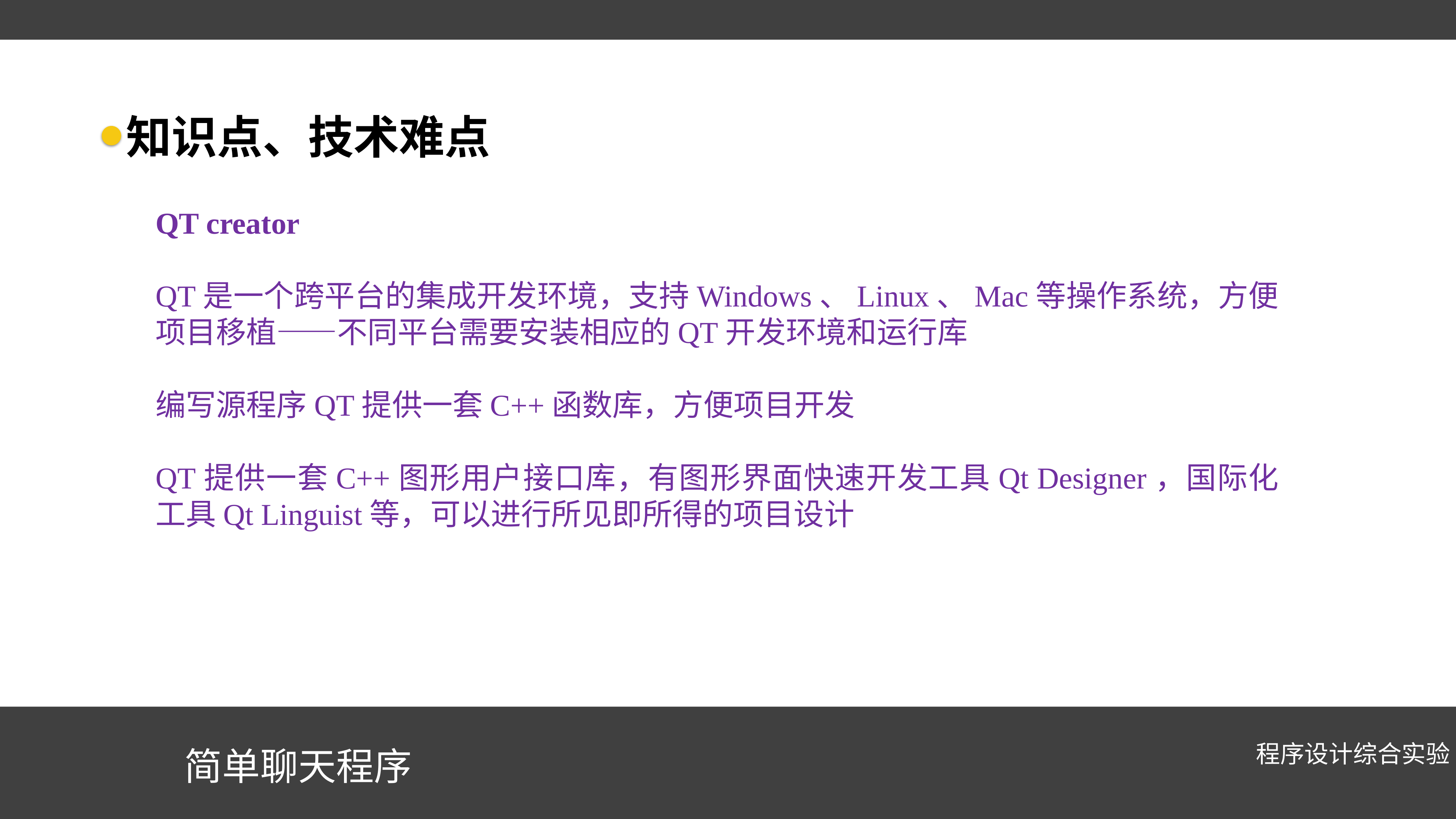

知识点、技术难点

QT creator

QT是一个跨平台的集成开发环境，支持Windows、Linux、Mac等操作系统，方便项目移植——不同平台需要安装相应的QT开发环境和运行库

编写源程序QT提供一套C++函数库，方便项目开发

QT提供一套C++图形用户接口库，有图形界面快速开发工具Qt Designer，国际化工具Qt Linguist等，可以进行所见即所得的项目设计
简单聊天程序